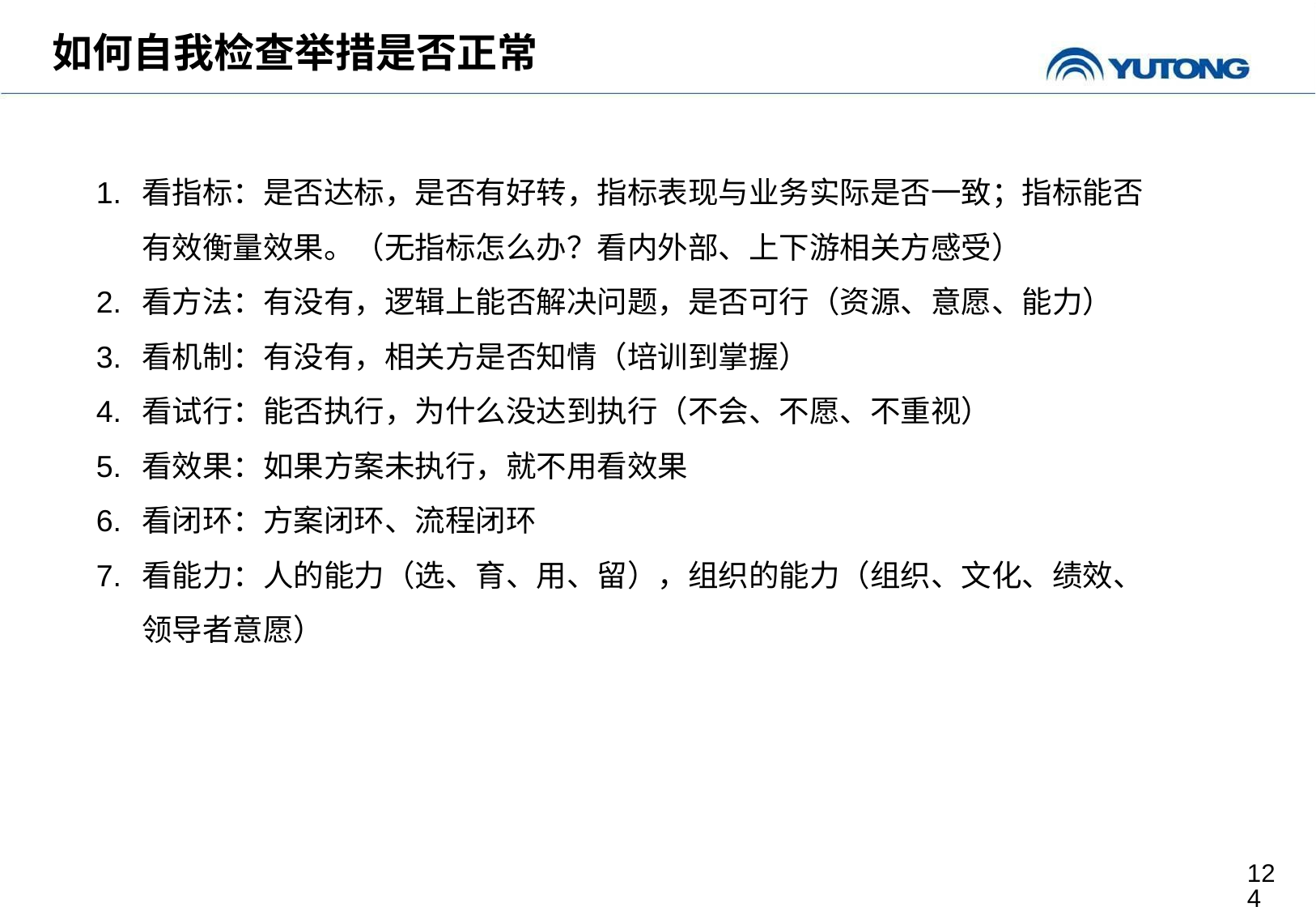

如何自我检查举措是否正常
看指标：是否达标，是否有好转，指标表现与业务实际是否一致；指标能否有效衡量效果。（无指标怎么办？看内外部、上下游相关方感受）
看方法：有没有，逻辑上能否解决问题，是否可行（资源、意愿、能力）
看机制：有没有，相关方是否知情（培训到掌握）
看试行：能否执行，为什么没达到执行（不会、不愿、不重视）
看效果：如果方案未执行，就不用看效果
看闭环：方案闭环、流程闭环
看能力：人的能力（选、育、用、留），组织的能力（组织、文化、绩效、领导者意愿）

124